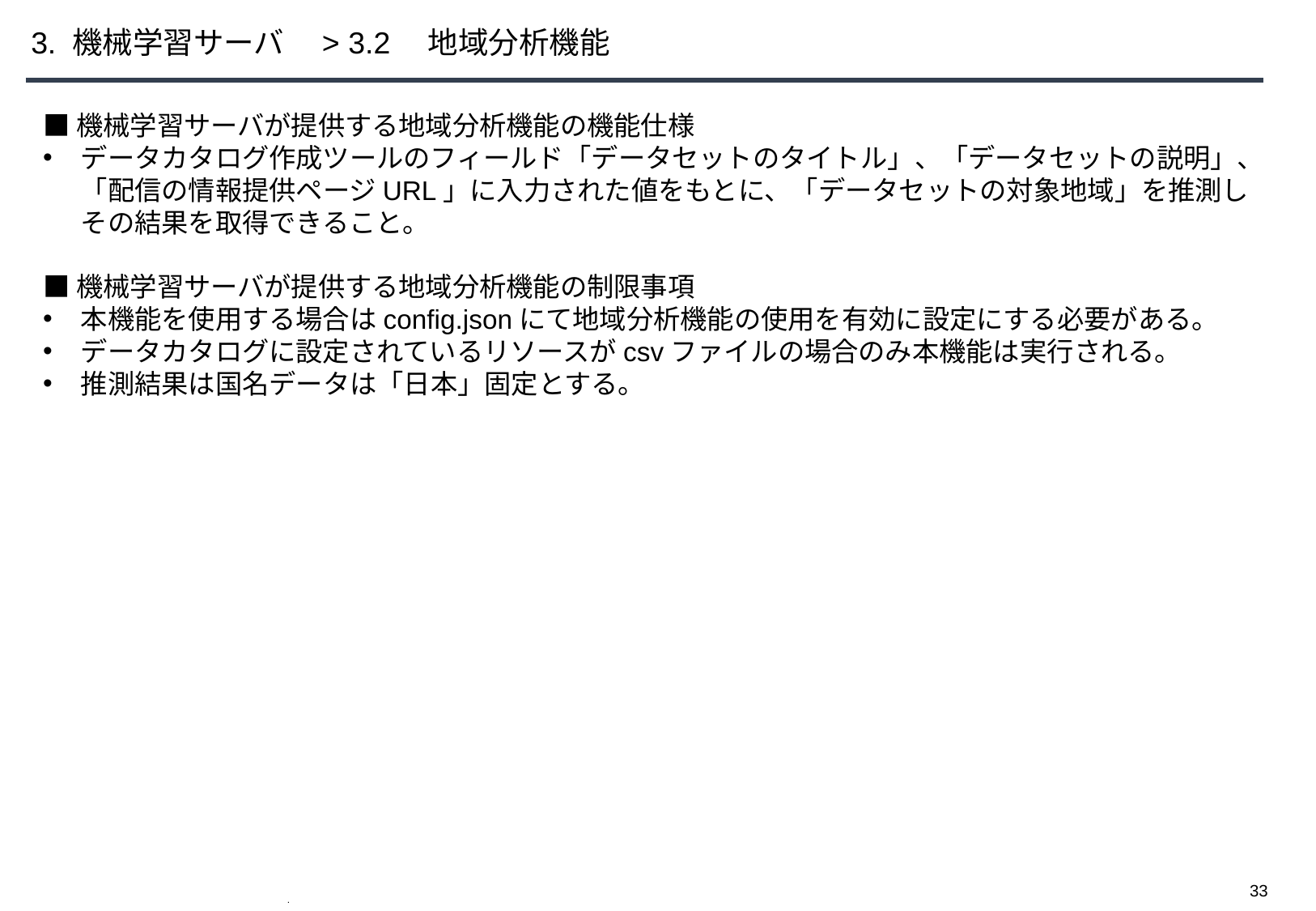

# 3. 機械学習サーバ　> 3.2　地域分析機能
■機械学習サーバが提供する地域分析機能の機能仕様
データカタログ作成ツールのフィールド「データセットのタイトル」、「データセットの説明」、「配信の情報提供ページURL」に入力された値をもとに、「データセットの対象地域」を推測しその結果を取得できること。

■機械学習サーバが提供する地域分析機能の制限事項
本機能を使用する場合はconfig.jsonにて地域分析機能の使用を有効に設定にする必要がある。
データカタログに設定されているリソースがcsvファイルの場合のみ本機能は実行される。
推測結果は国名データは「日本」固定とする。